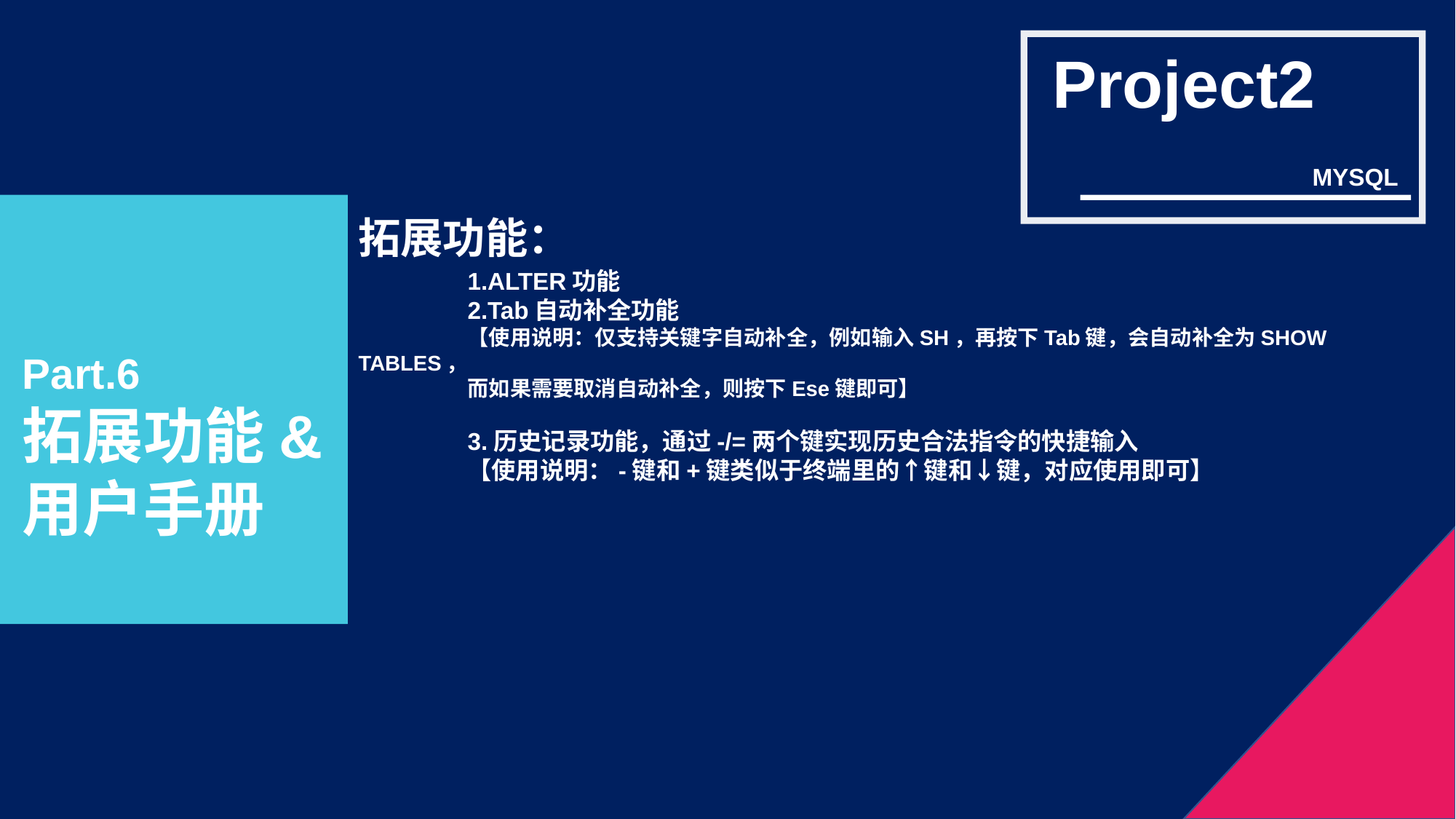

Project2
MYSQL

拓展功能：
	1.ALTER功能
	2.Tab自动补全功能
	【使用说明：仅支持关键字自动补全，例如输入SH，再按下Tab键，会自动补全为SHOW TABLES，
	而如果需要取消自动补全，则按下Ese键即可】

	3.历史记录功能，通过-/=两个键实现历史合法指令的快捷输入
	【使用说明：-键和+键类似于终端里的↑键和↓键，对应使用即可】
Part.6
拓展功能&
用户手册